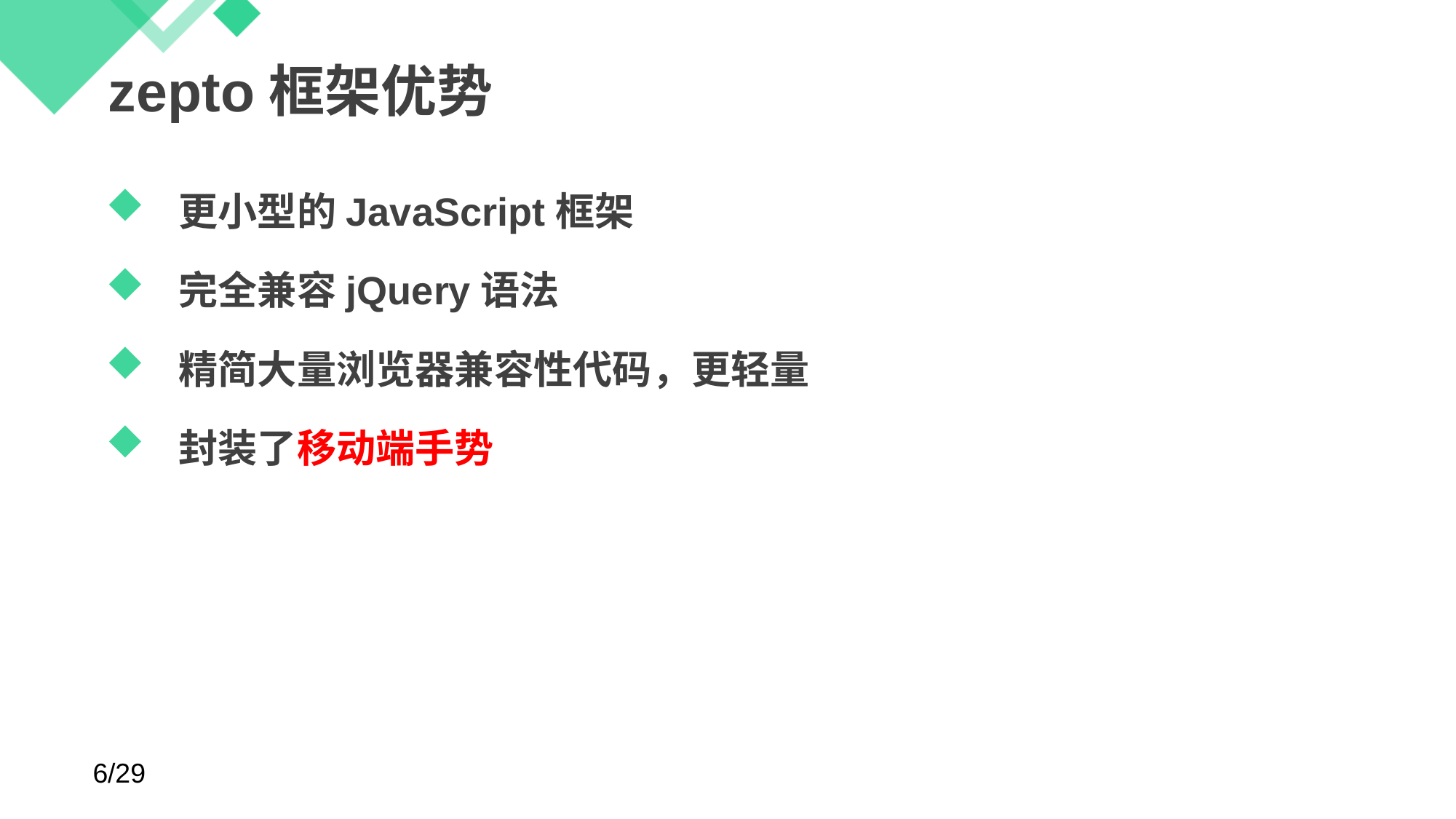

# zepto框架优势
更小型的JavaScript框架
完全兼容jQuery语法
精简大量浏览器兼容性代码，更轻量
封装了移动端手势